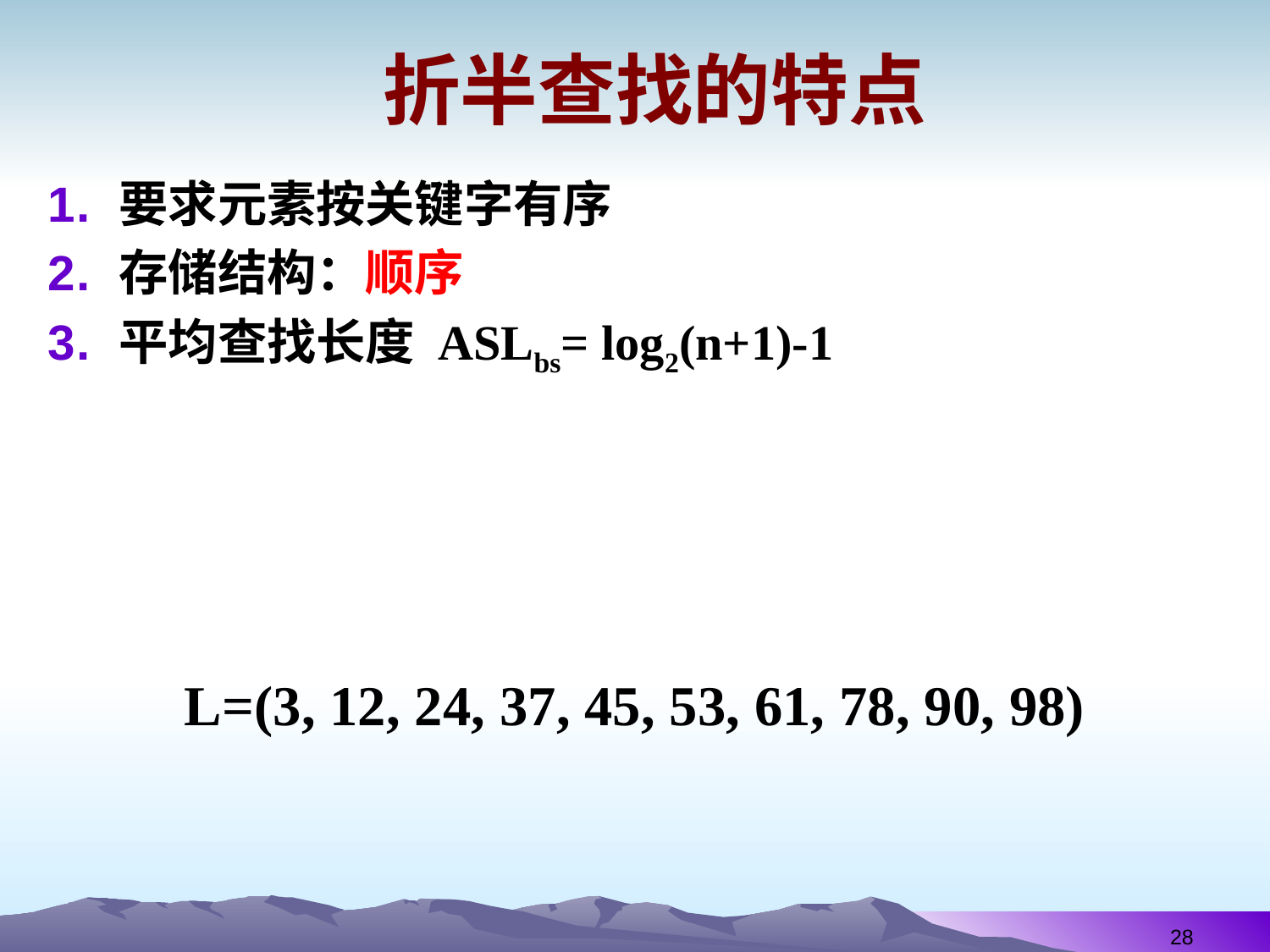

# 折半查找的特点
要求元素按关键字有序
存储结构：顺序
平均查找长度 ASLbs= log2(n+1)-1
L=(3, 12, 24, 37, 45, 53, 61, 78, 90, 98)
28